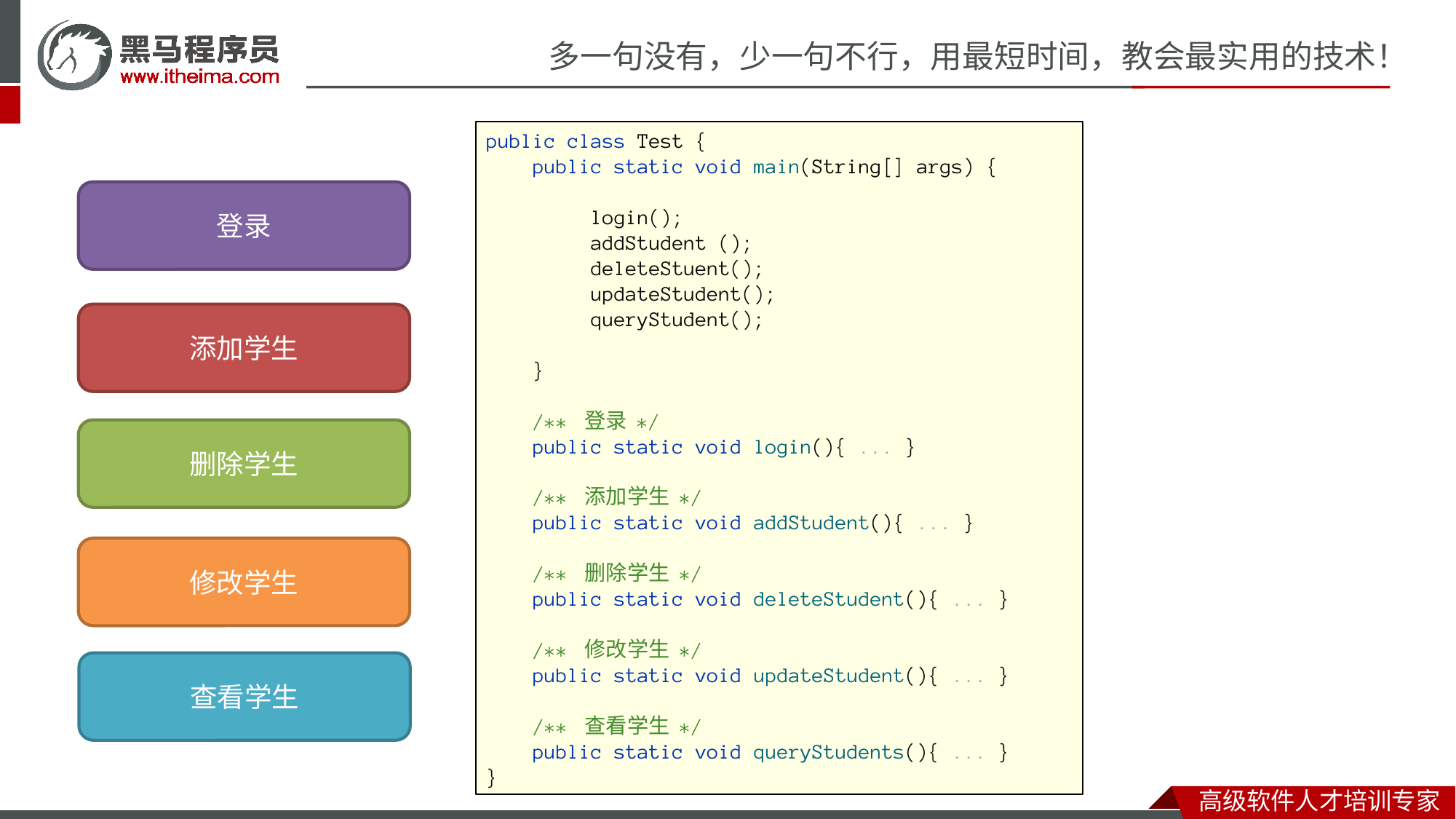

#
public class Test {
    public static void main(String[] args) {
         login();
         addStudent ();
         deleteStuent();
         updateStudent();
         queryStudent();
    }
    /** 登录 */
    public static void login(){ ... }
    /** 添加学生 */
    public static void addStudent(){ ... }
    /** 删除学生 */
    public static void deleteStudent(){ ... }
    /** 修改学生 */
    public static void updateStudent(){ ... }
    /** 查看学生 */
    public static void queryStudents(){ ... }
}
登录
添加学生
删除学生
修改学生
查看学生